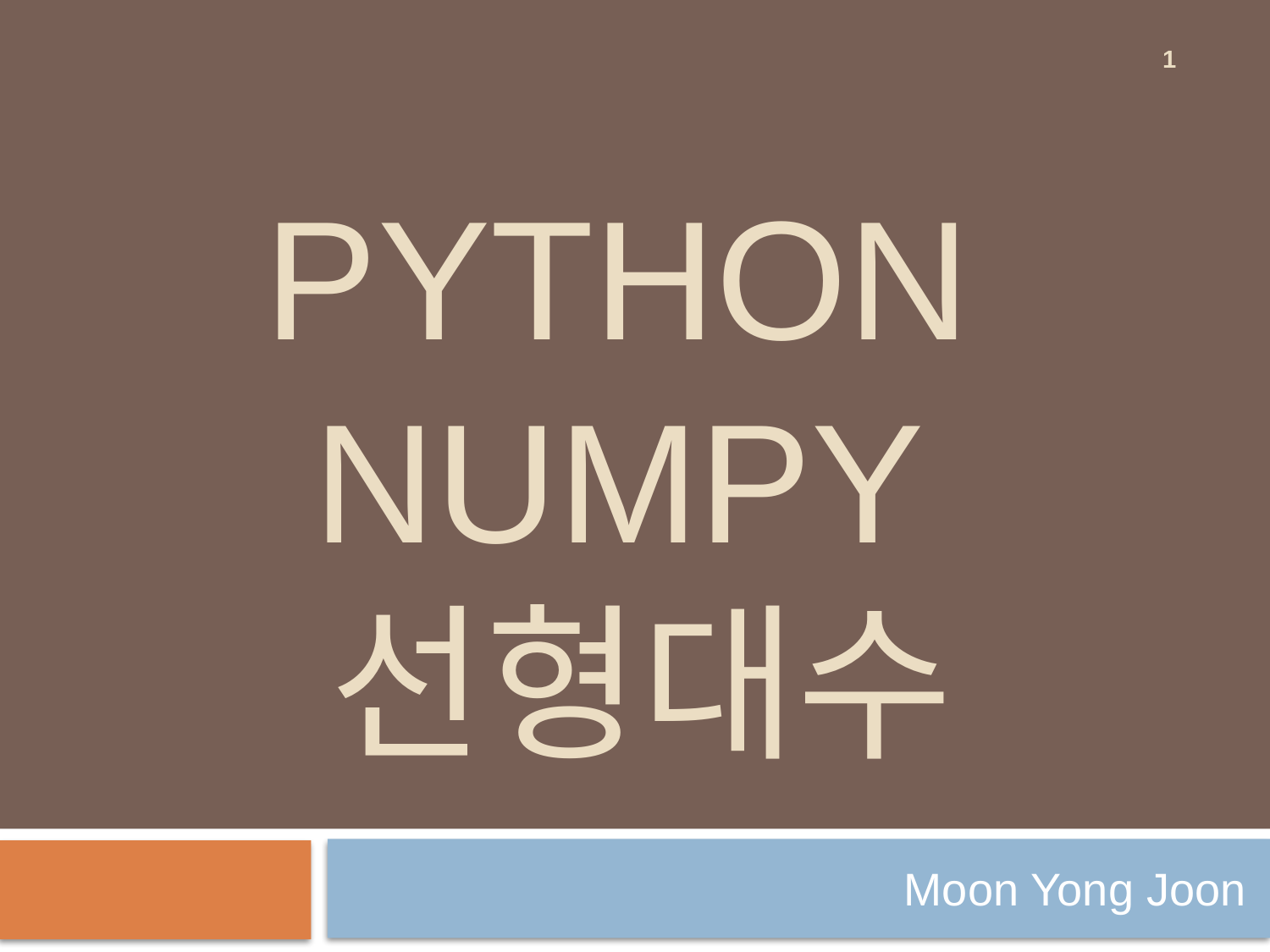

1
# Python numpy 선형대수
Moon Yong Joon